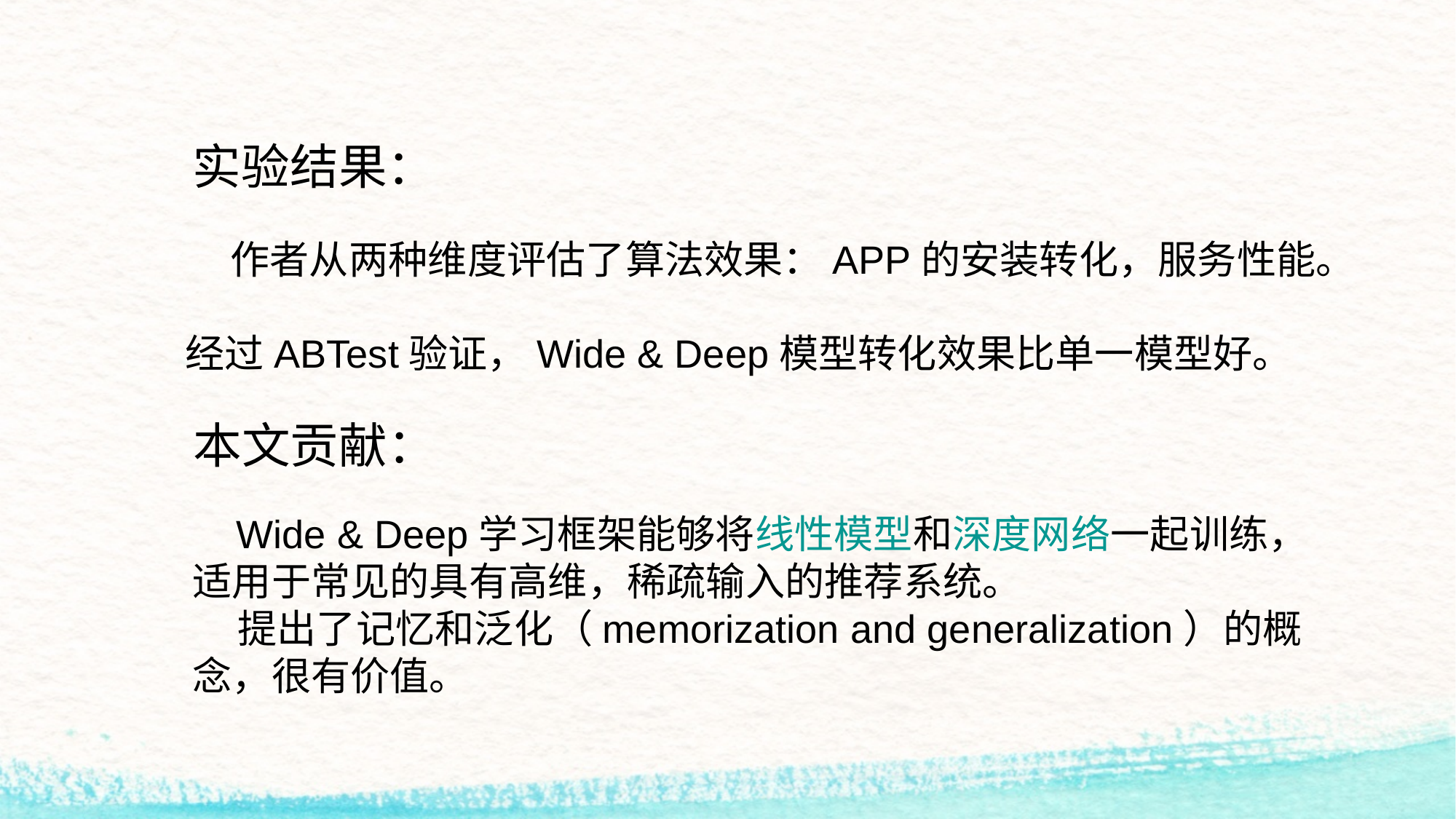

# 实验结果：
    作者从两种维度评估了算法效果：APP的安装转化，服务性能。
经过ABTest验证，Wide & Deep模型转化效果比单一模型好。
本文贡献：
    Wide & Deep学习框架能够将线性模型和深度网络一起训练，适用于常见的具有高维，稀疏输入的推荐系统。
    提出了记忆和泛化（memorization and generalization）的概念，很有价值。